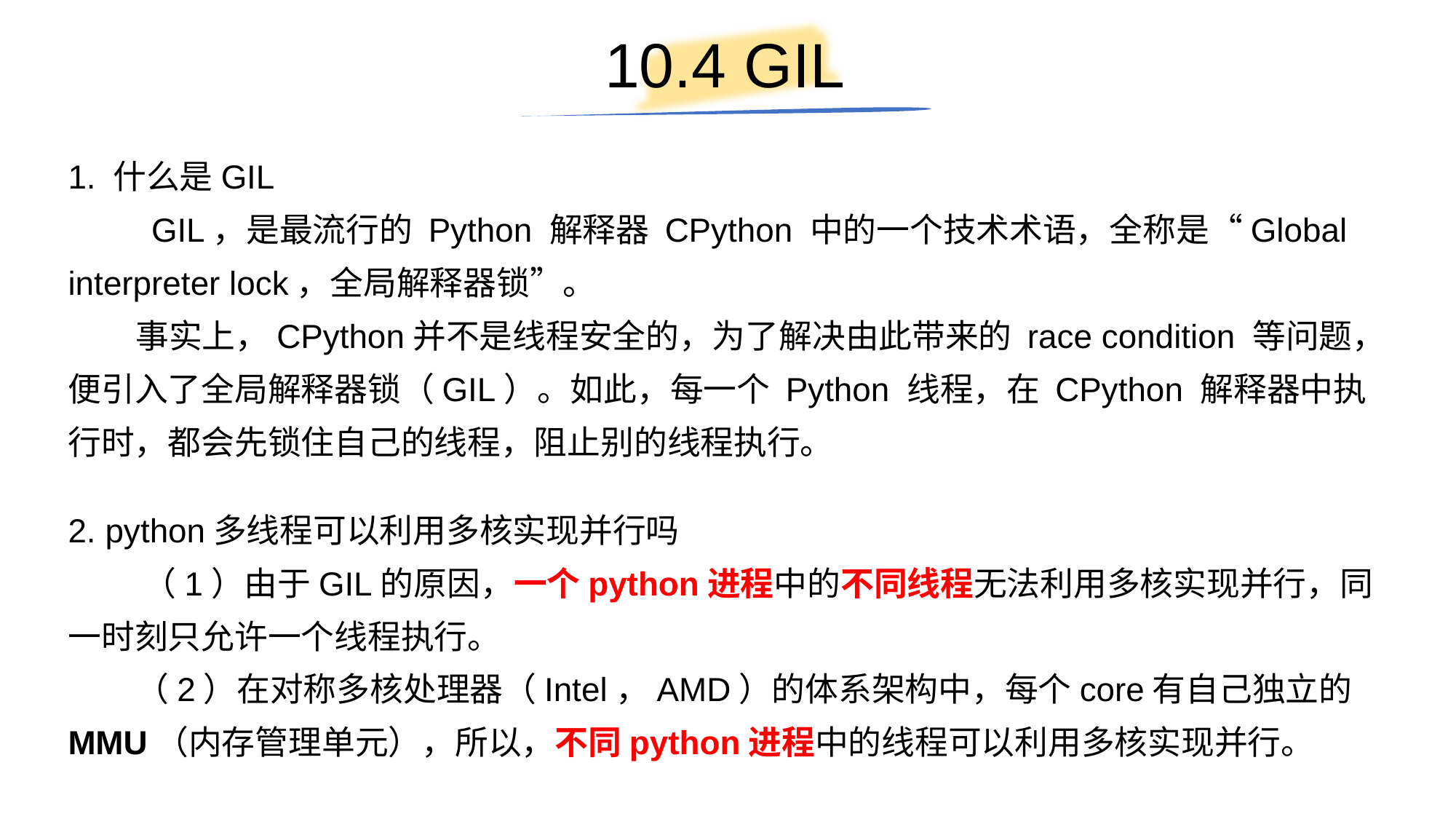

# 10.4 GIL

1. 什么是GIL
         GIL，是最流行的 Python 解释器 CPython 中的一个技术术语，全称是“Global interpreter lock，全局解释器锁”。
        事实上，CPython并不是线程安全的，为了解决由此带来的 race condition 等问题，便引入了全局解释器锁（GIL）。如此，每一个 Python 线程，在 CPython 解释器中执行时，都会先锁住自己的线程，阻止别的线程执行。
2. python多线程可以利用多核实现并行吗
         （1）由于GIL的原因，一个python进程中的不同线程无法利用多核实现并行，同一时刻只允许一个线程执行。
        （2）在对称多核处理器（Intel，AMD）的体系架构中，每个core有自己独立的MMU（内存管理单元），所以，不同python进程中的线程可以利用多核实现并行。